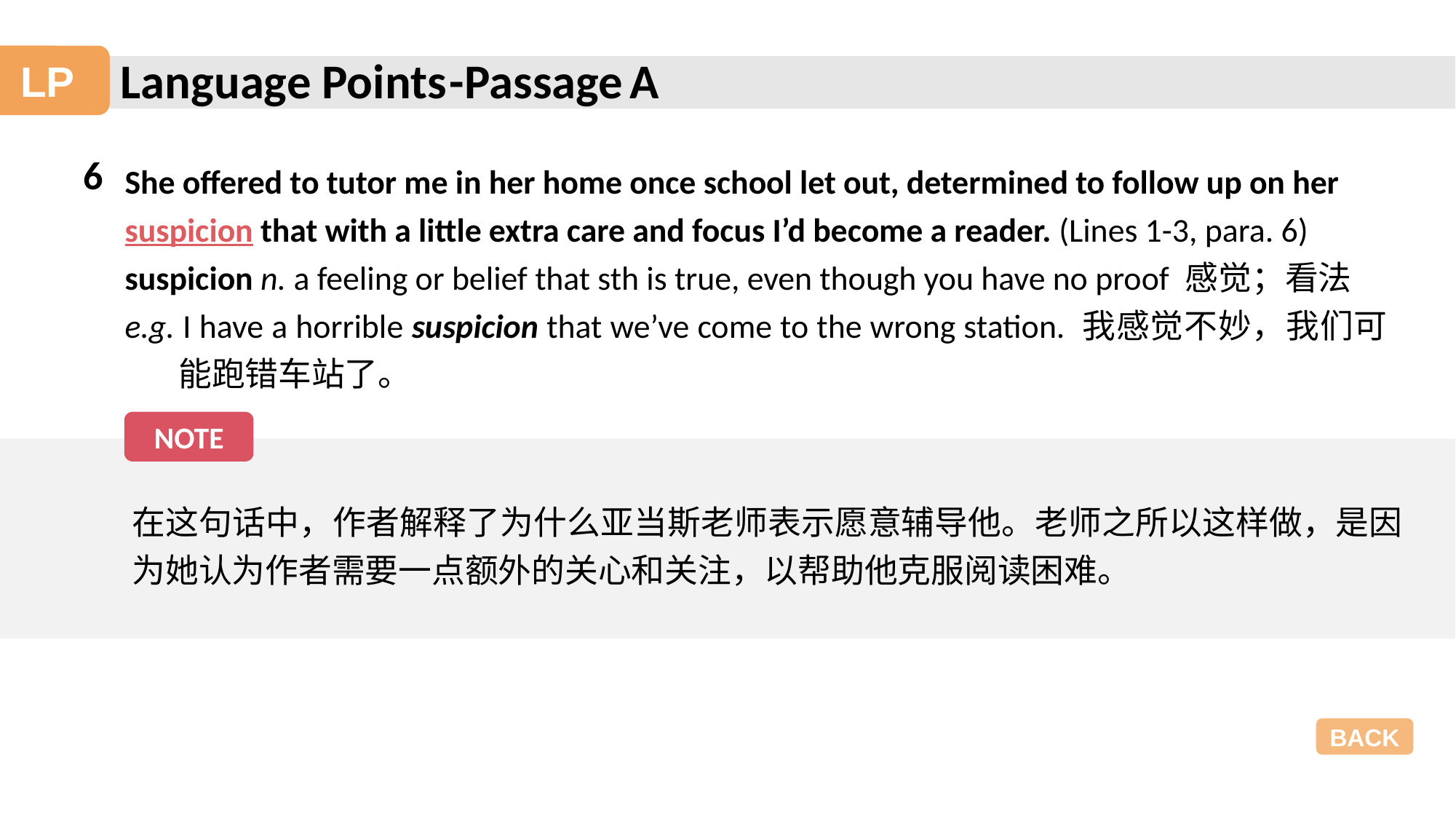

Language Points
-Passage A
LP

6
She offered to tutor me in her home once school let out, determined to follow up on her
suspicion that with a little extra care and focus I’d become a reader. (Lines 1-3, para. 6)
suspicion n. a feeling or belief that sth is true, even though you have no proof 感觉；看法
e.g. I have a horrible suspicion that we’ve come to the wrong station. 我感觉不妙，我们可能跑错车站了。
NOTE

在这句话中，作者解释了为什么亚当斯老师表示愿意辅导他。老师之所以这样做，是因为她认为作者需要一点额外的关心和关注，以帮助他克服阅读困难。
BACK